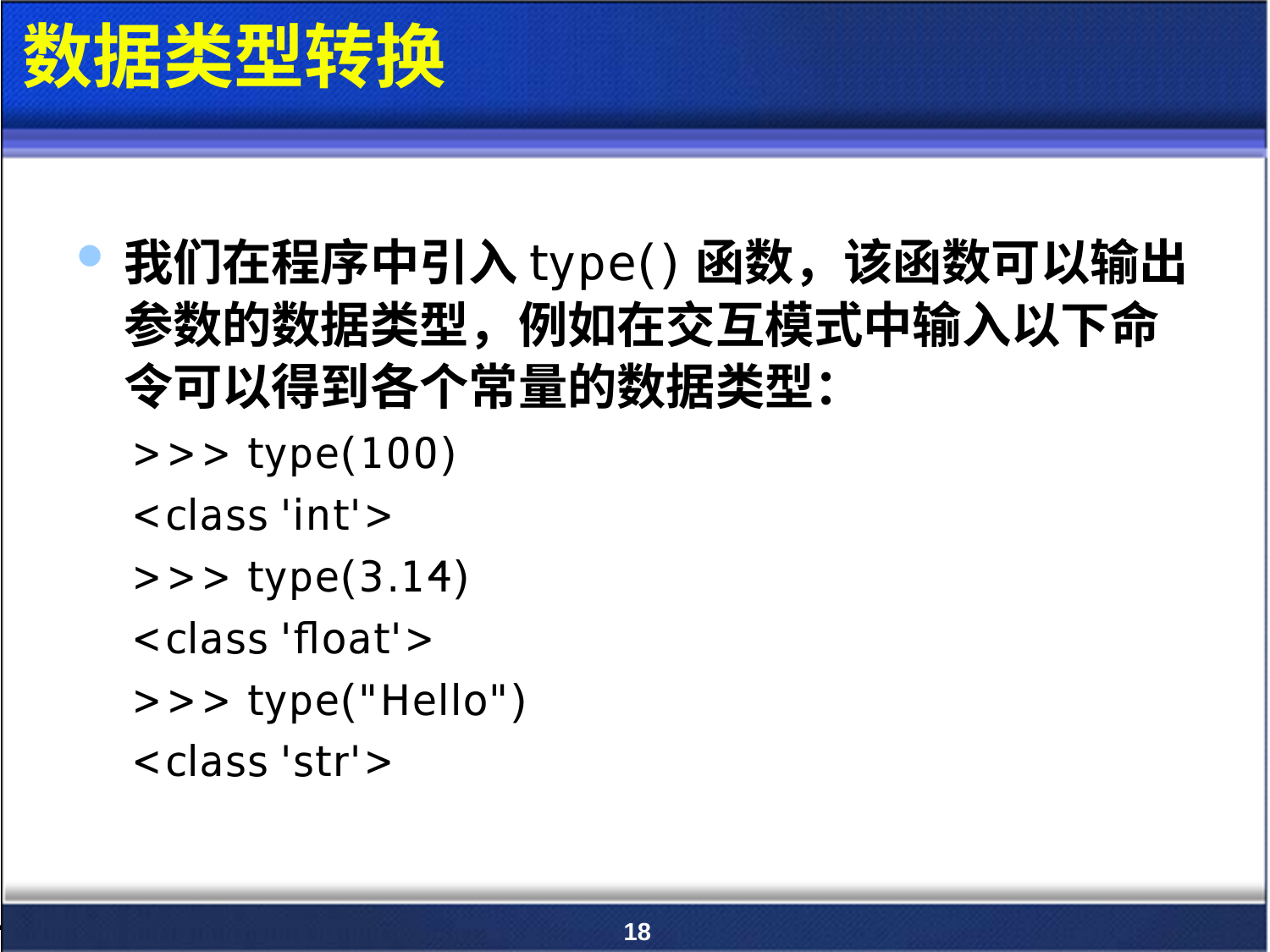

# 数据类型转换
我们在程序中引入type()函数，该函数可以输出参数的数据类型，例如在交互模式中输入以下命令可以得到各个常量的数据类型：
>>> type(100)
<class 'int'>
>>> type(3.14)
<class 'float'>
>>> type("Hello")
<class 'str'>

18